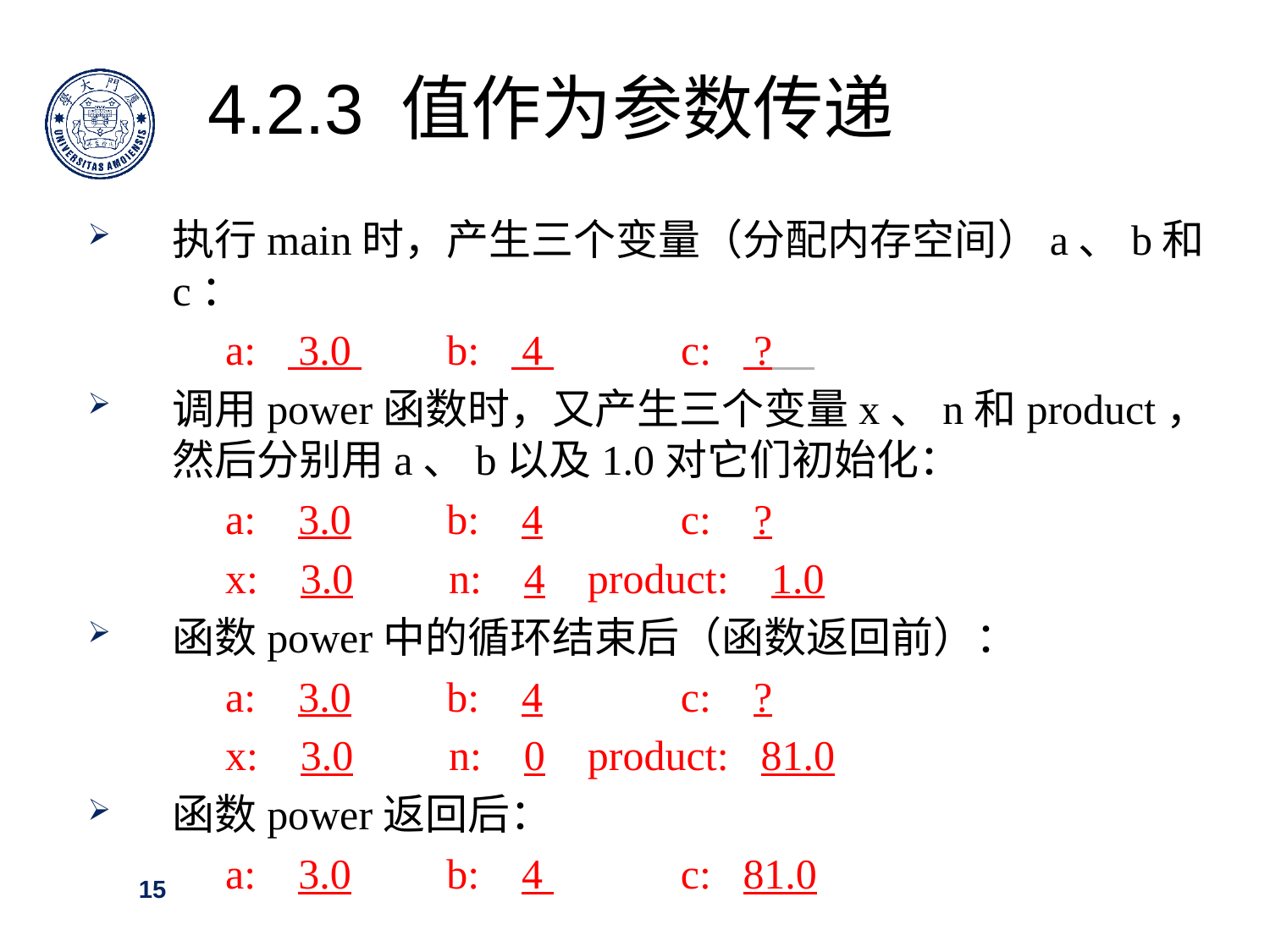

4.2.3 值作为参数传递
执行main时，产生三个变量（分配内存空间）a、b和c：
	a:    3.0         b:    4             c:    ?
调用power函数时，又产生三个变量x、n和product，然后分别用a、b以及1.0对它们初始化：
	a:    3.0         b:    4             c:    ?
	x:    3.0         n:    4    product:    1.0
函数power中的循环结束后（函数返回前）：
	a:    3.0         b:    4             c:    ?
	x:    3.0         n:    0    product:   81.0
函数power返回后：
	a:    3.0         b:    4             c:   81.0
15